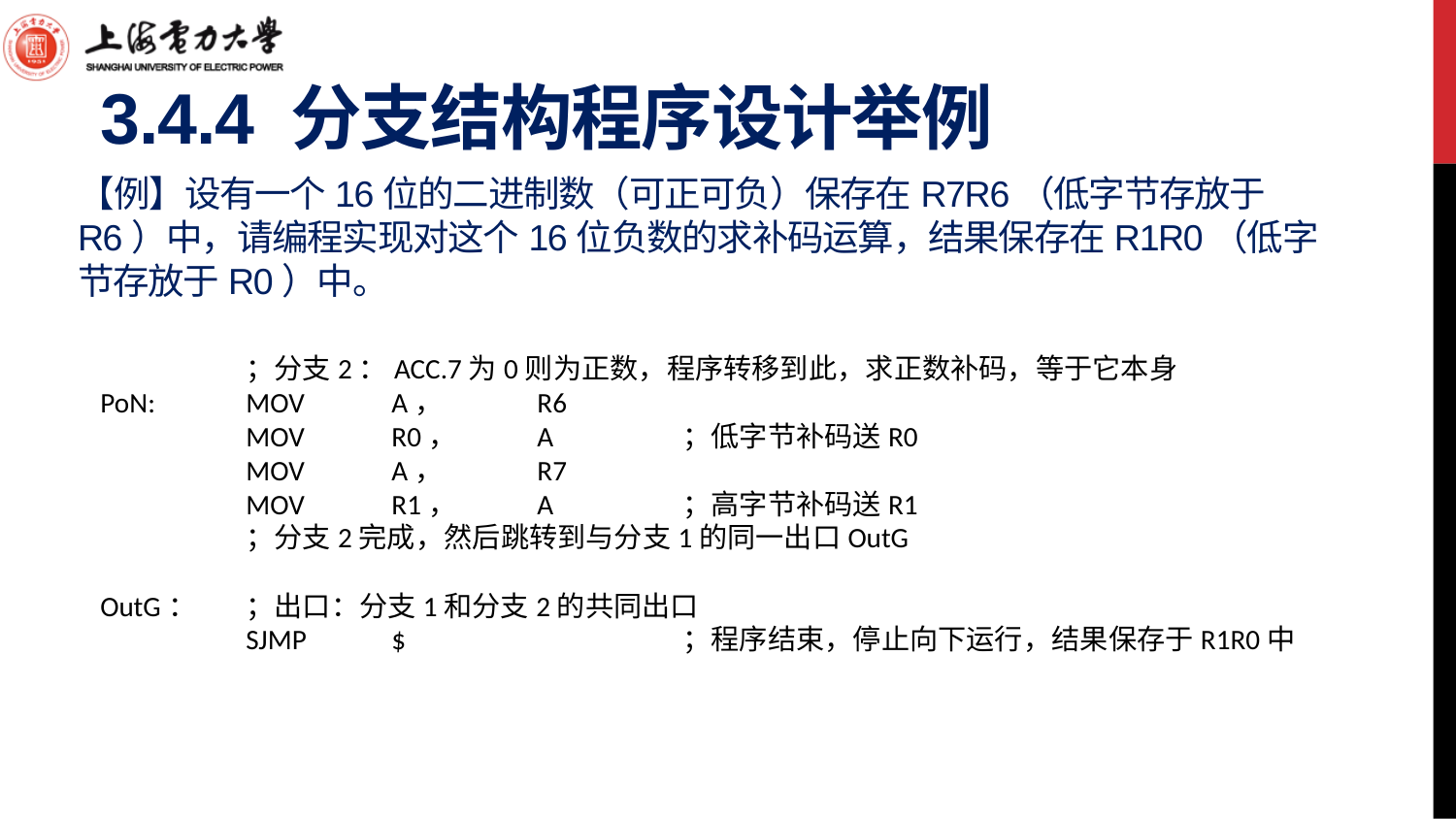

3.4.4 分支结构程序设计举例
# 【例】设有一个16位的二进制数（可正可负）保存在R7R6（低字节存放于R6）中，请编程实现对这个16位负数的求补码运算，结果保存在R1R0（低字节存放于R0）中。

	；分支2：ACC.7为0则为正数，程序转移到此，求正数补码，等于它本身
PoN:	MOV	A，	R6
	MOV	R0，	A	；低字节补码送R0
	MOV	A，	R7
	MOV	R1，	A	；高字节补码送R1
	；分支2完成，然后跳转到与分支1的同一出口OutG

OutG：	；出口：分支1和分支2的共同出口
	SJMP	$		；程序结束，停止向下运行，结果保存于R1R0中